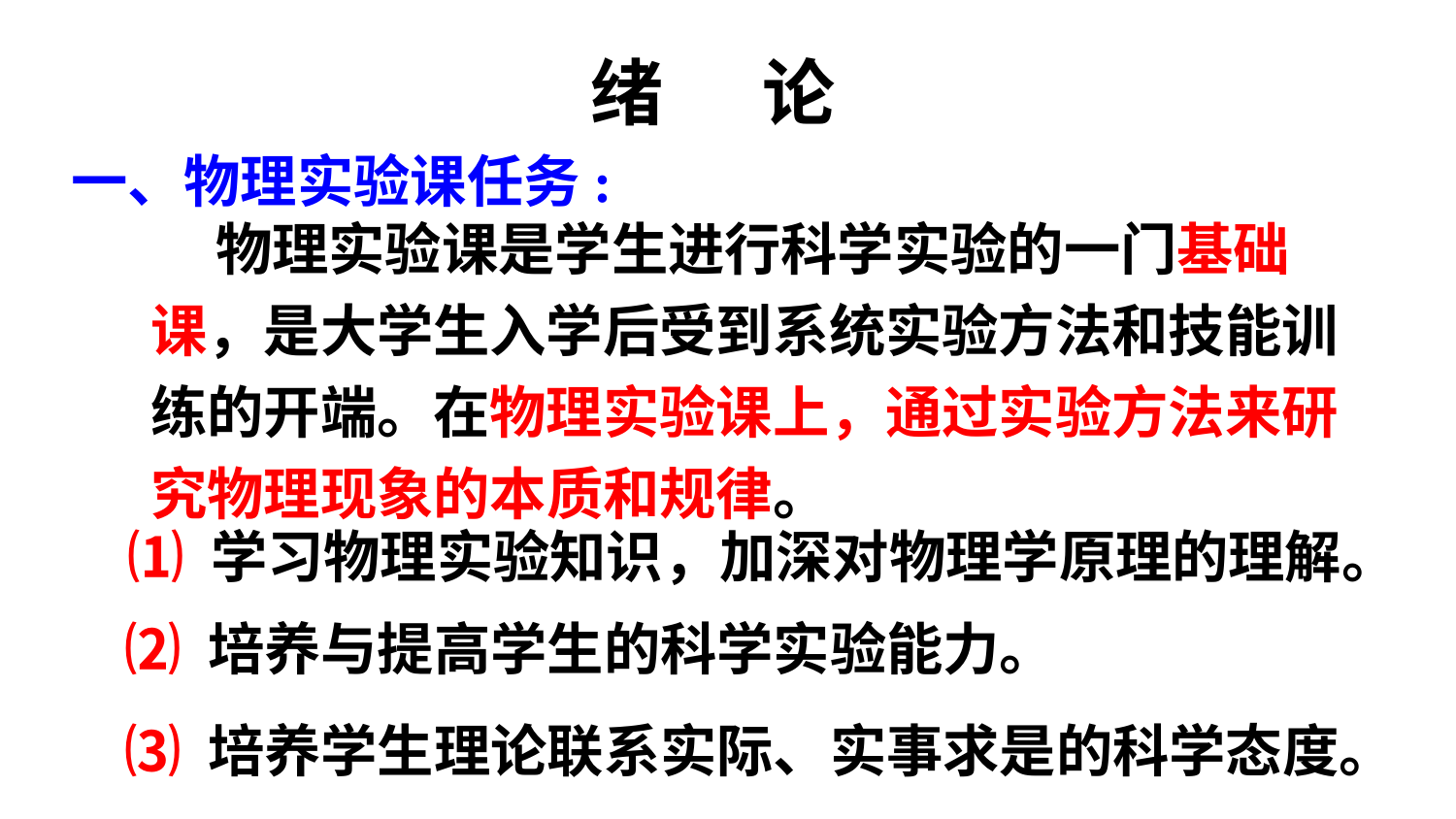

绪      论
一、物理实验课任务:
    物理实验课是学生进行科学实验的一门基础课，是大学生入学后受到系统实验方法和技能训练的开端。在物理实验课上，通过实验方法来研究物理现象的本质和规律。
⑴ 学习物理实验知识，加深对物理学原理的理解。
⑵ 培养与提高学生的科学实验能力。
⑶ 培养学生理论联系实际、实事求是的科学态度。
3